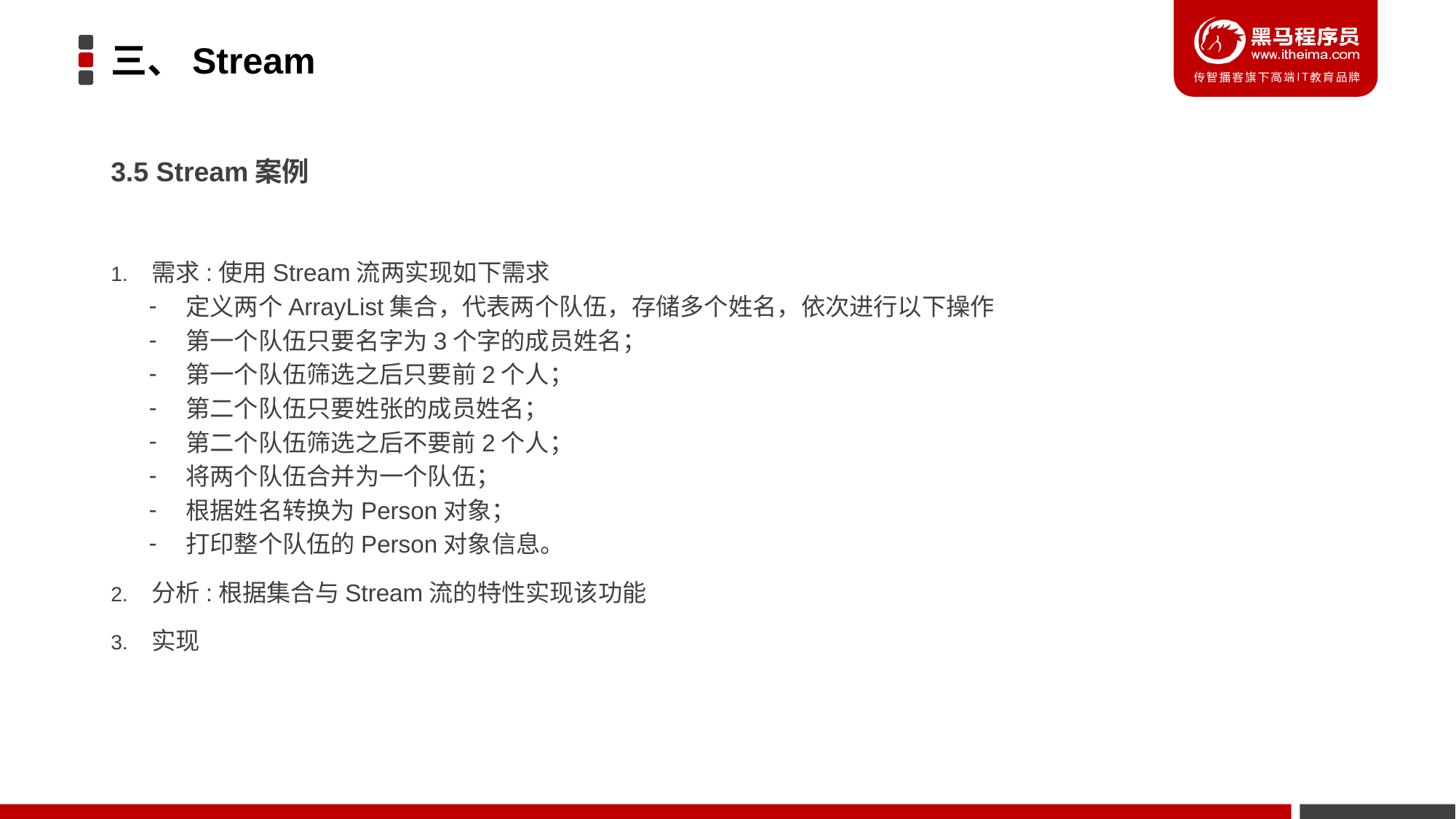

# 三、Stream
3.5 Stream案例
需求:使用Stream流两实现如下需求
定义两个ArrayList集合，代表两个队伍，存储多个姓名，依次进行以下操作
第一个队伍只要名字为3个字的成员姓名；
第一个队伍筛选之后只要前2个人；
第二个队伍只要姓张的成员姓名；
第二个队伍筛选之后不要前2个人；
将两个队伍合并为一个队伍；
根据姓名转换为Person对象；
打印整个队伍的Person对象信息。
分析:根据集合与Stream流的特性实现该功能
实现